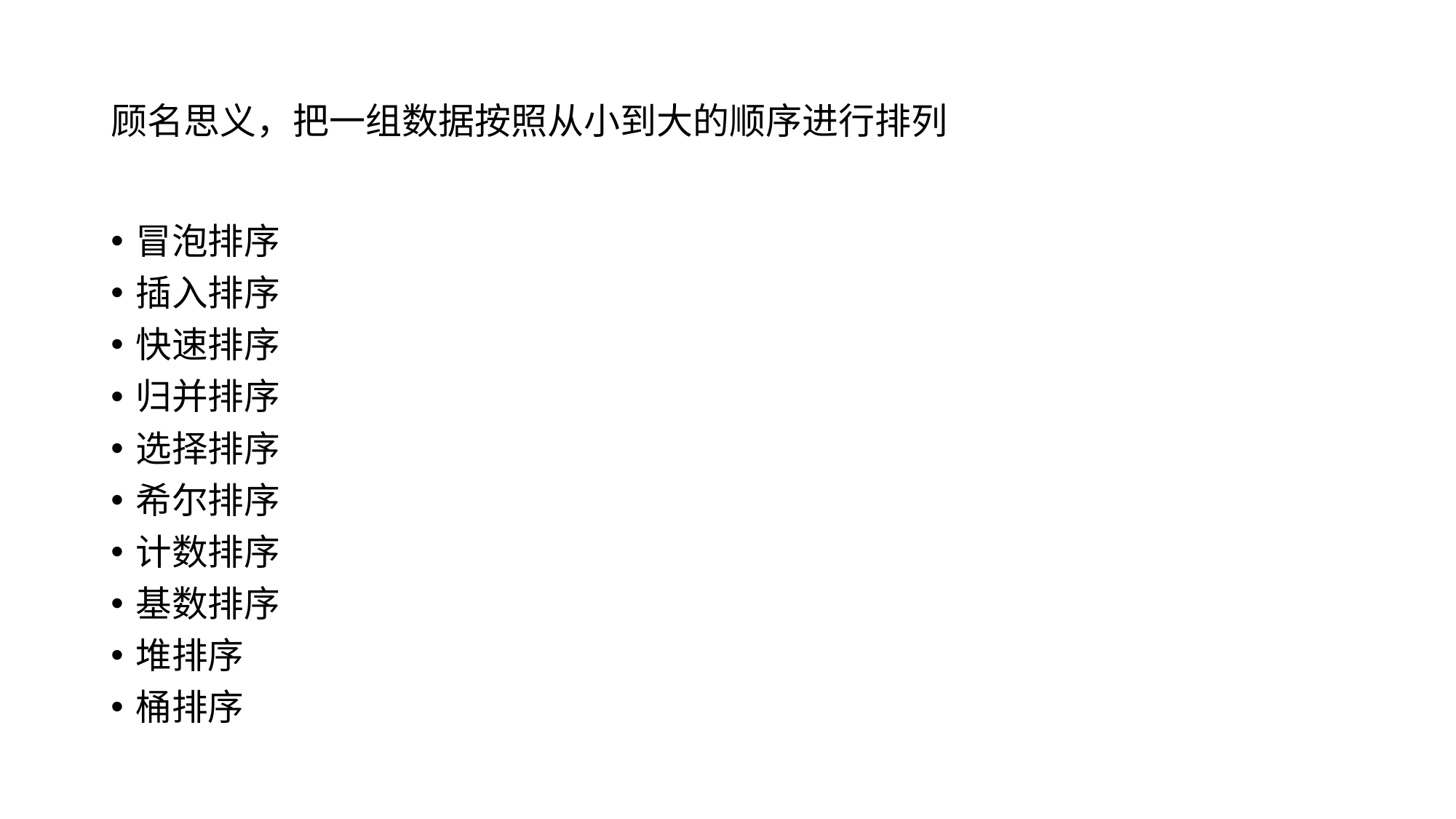

# 顾名思义，把一组数据按照从小到大的顺序进行排列
冒泡排序
插入排序
快速排序
归并排序
选择排序
希尔排序
计数排序
基数排序
堆排序
桶排序